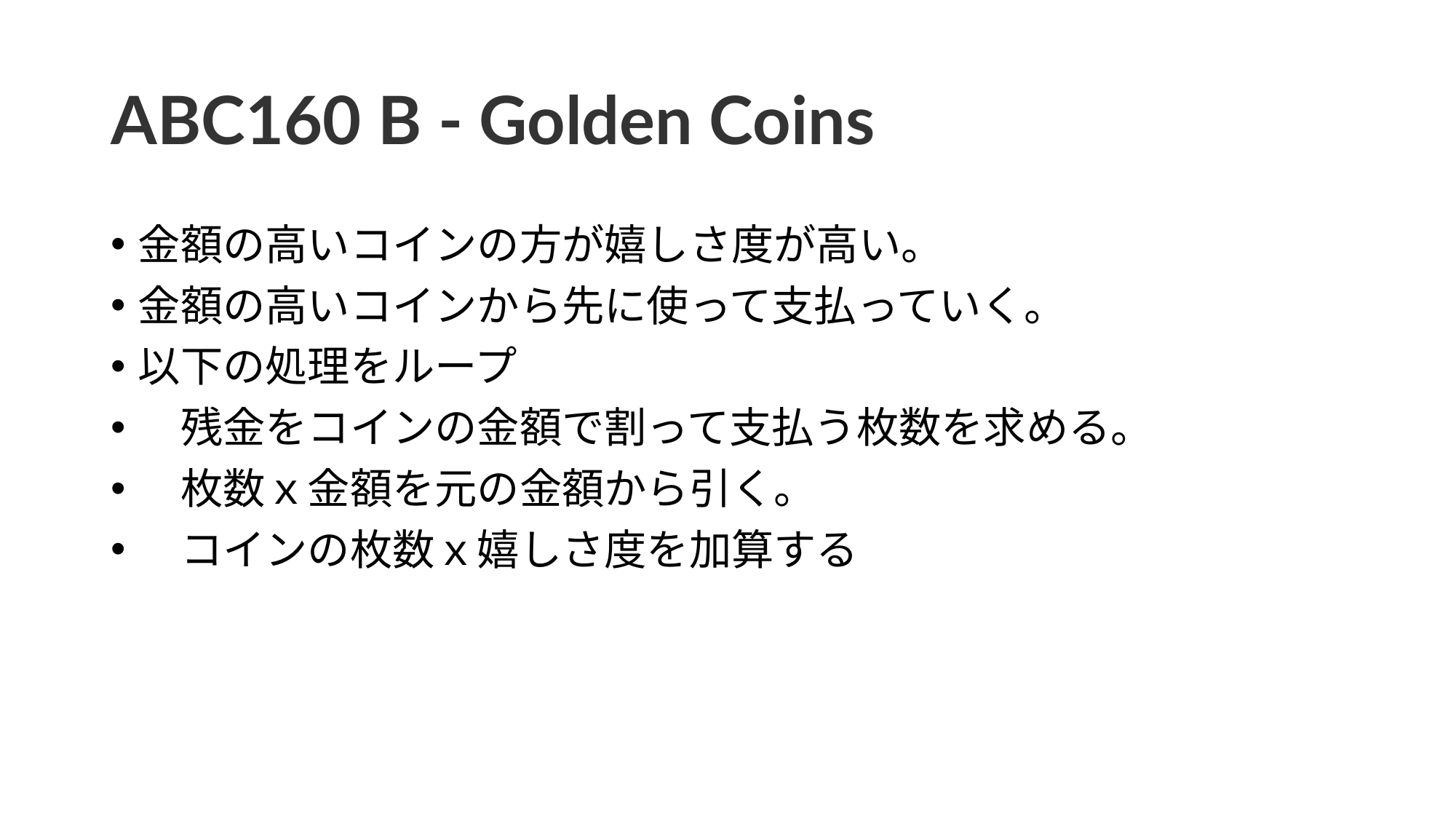

# ABC160 B - Golden Coins
金額の高いコインの方が嬉しさ度が高い。
金額の高いコインから先に使って支払っていく。
以下の処理をループ
　残金をコインの金額で割って支払う枚数を求める。
　枚数ｘ金額を元の金額から引く。
　コインの枚数ｘ嬉しさ度を加算する